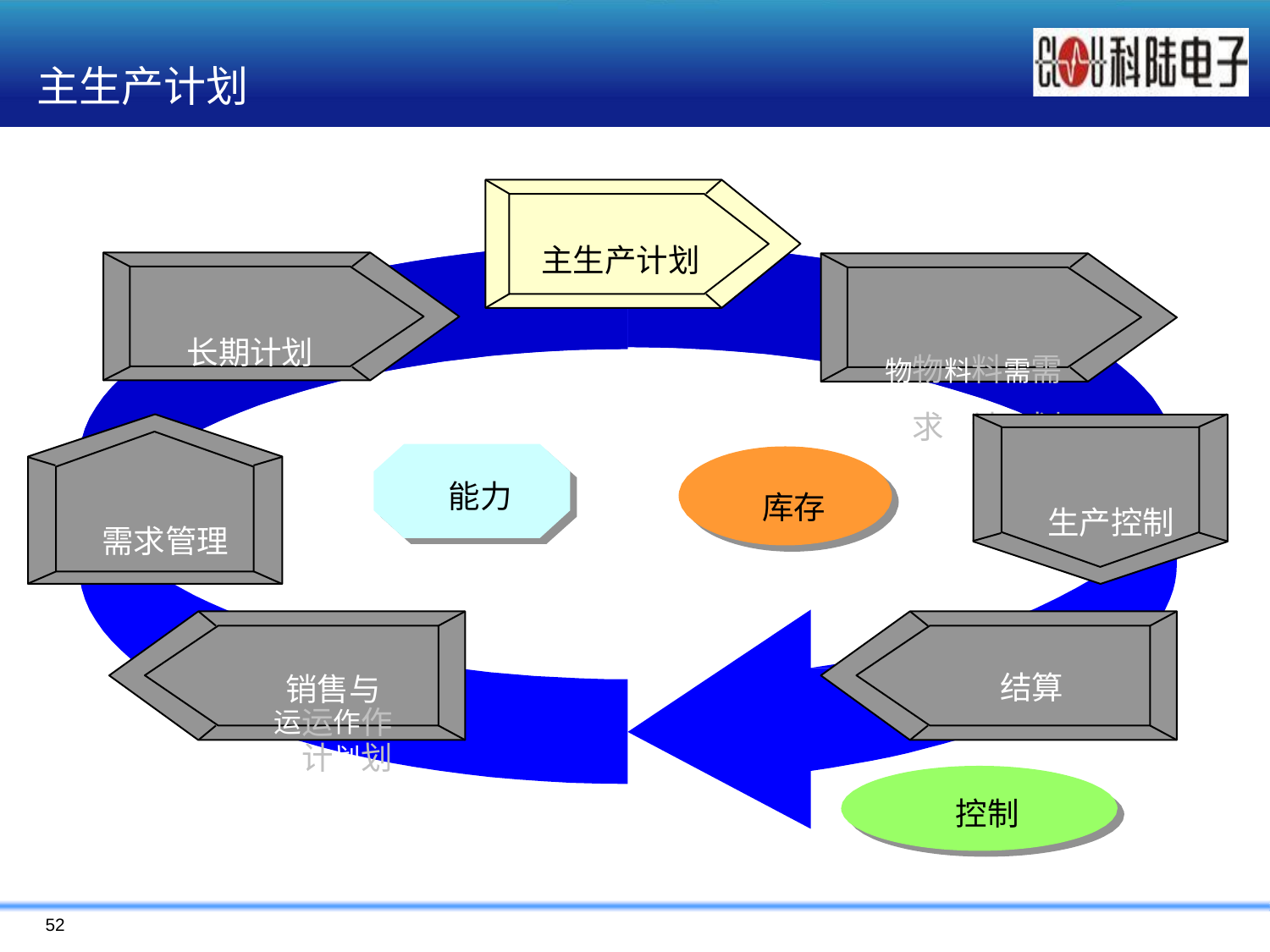

# 主生产计划

主生产计划

长期计划
物物料料需需求求计计划划

能力
库存
生产控制
需求管理

结算
销售与
运运作作计计划划

R

控制

52